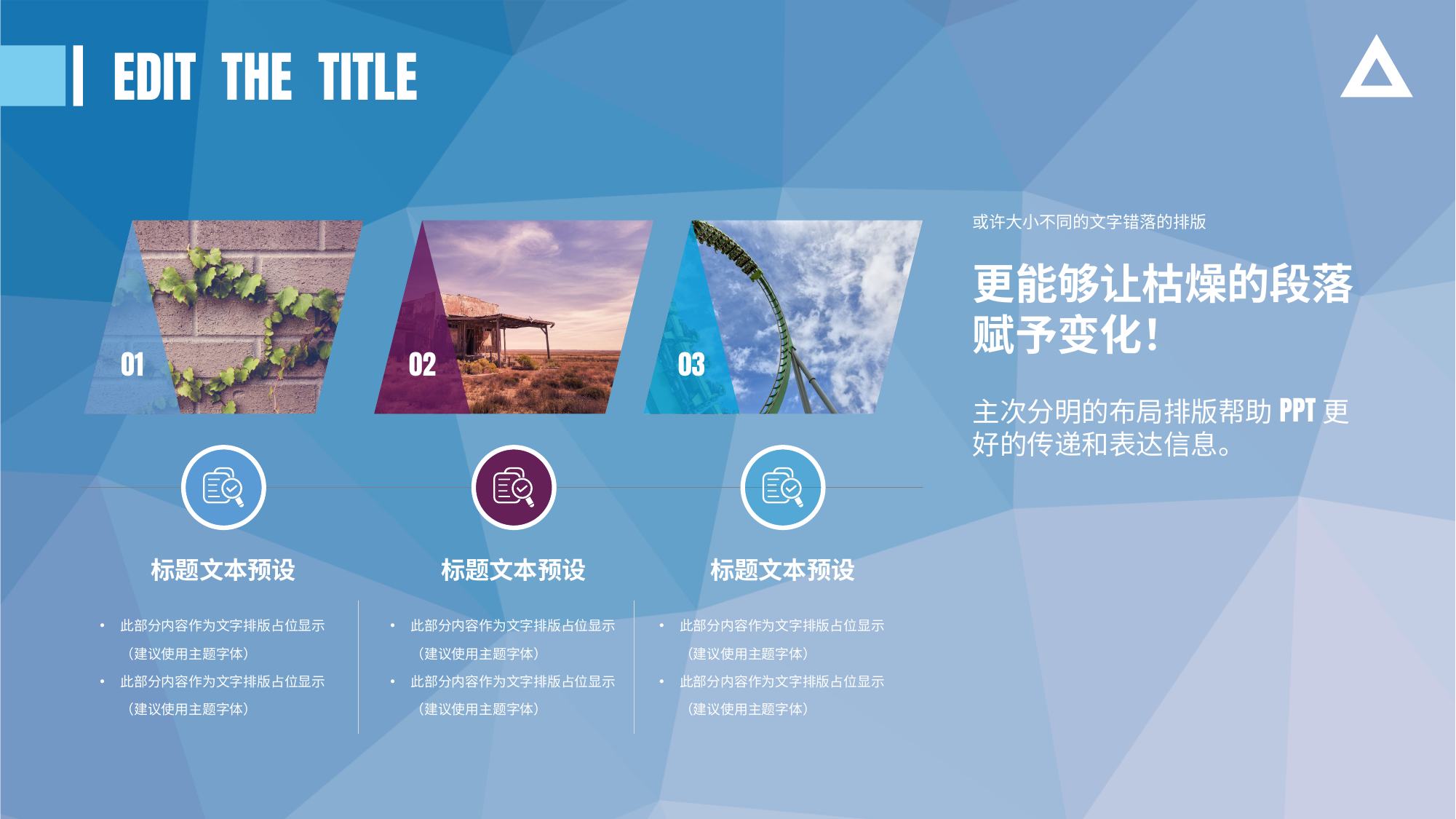

EDIT  THE  TITLE

或许大小不同的文字错落的排版
更能够让枯燥的段落赋予变化！
主次分明的布局排版帮助PPT更好的传递和表达信息。
01

02

03

标题文本预设
此部分内容作为文字排版占位显示（建议使用主题字体）
此部分内容作为文字排版占位显示（建议使用主题字体）
标题文本预设
此部分内容作为文字排版占位显示（建议使用主题字体）
此部分内容作为文字排版占位显示（建议使用主题字体）
标题文本预设
此部分内容作为文字排版占位显示（建议使用主题字体）
此部分内容作为文字排版占位显示（建议使用主题字体）